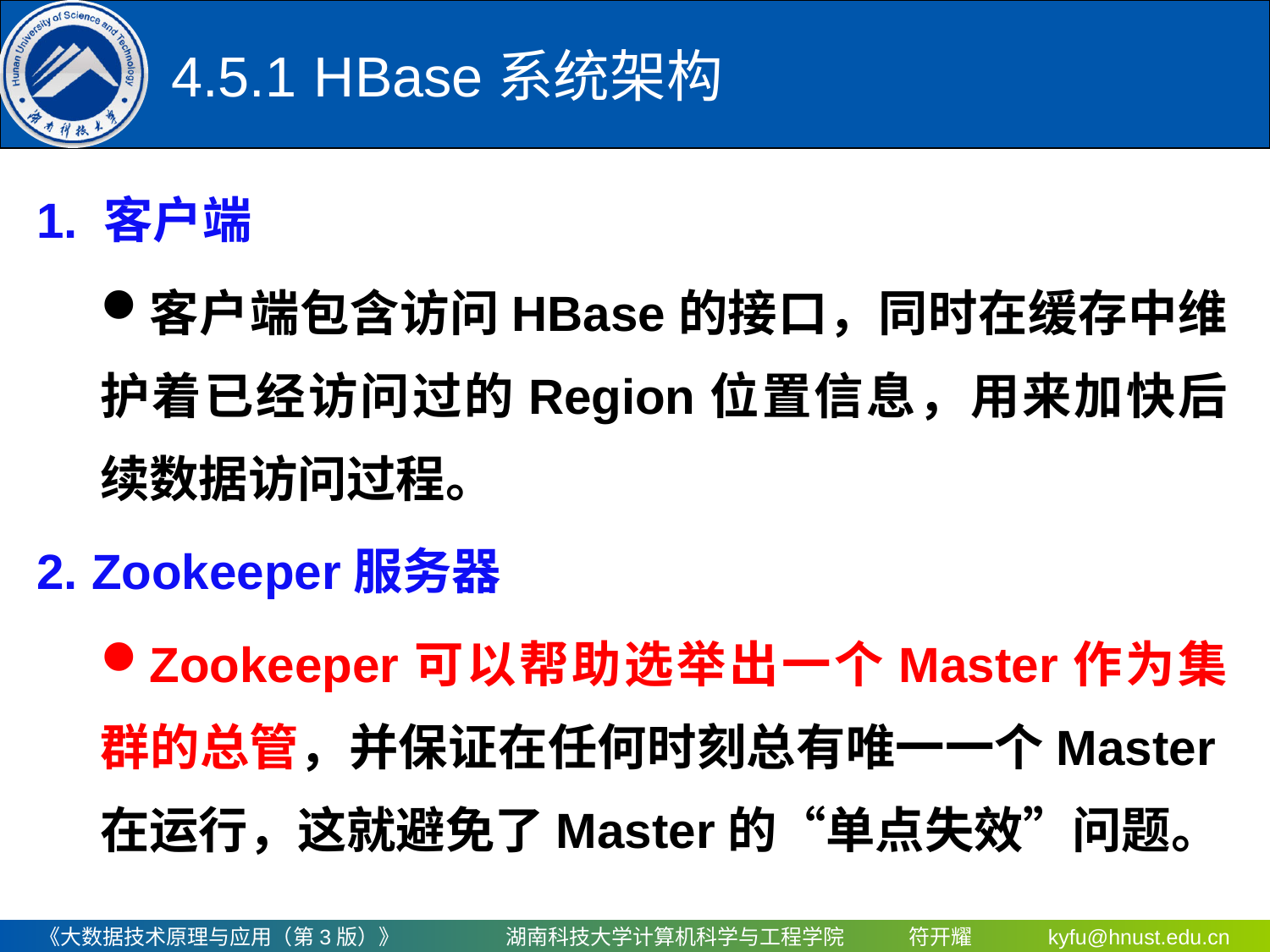

# 4.5.1	 HBase系统架构
1. 客户端
客户端包含访问HBase的接口，同时在缓存中维护着已经访问过的Region位置信息，用来加快后续数据访问过程。
2. Zookeeper服务器
Zookeeper可以帮助选举出一个Master作为集群的总管，并保证在任何时刻总有唯一一个Master在运行，这就避免了Master的“单点失效”问题。